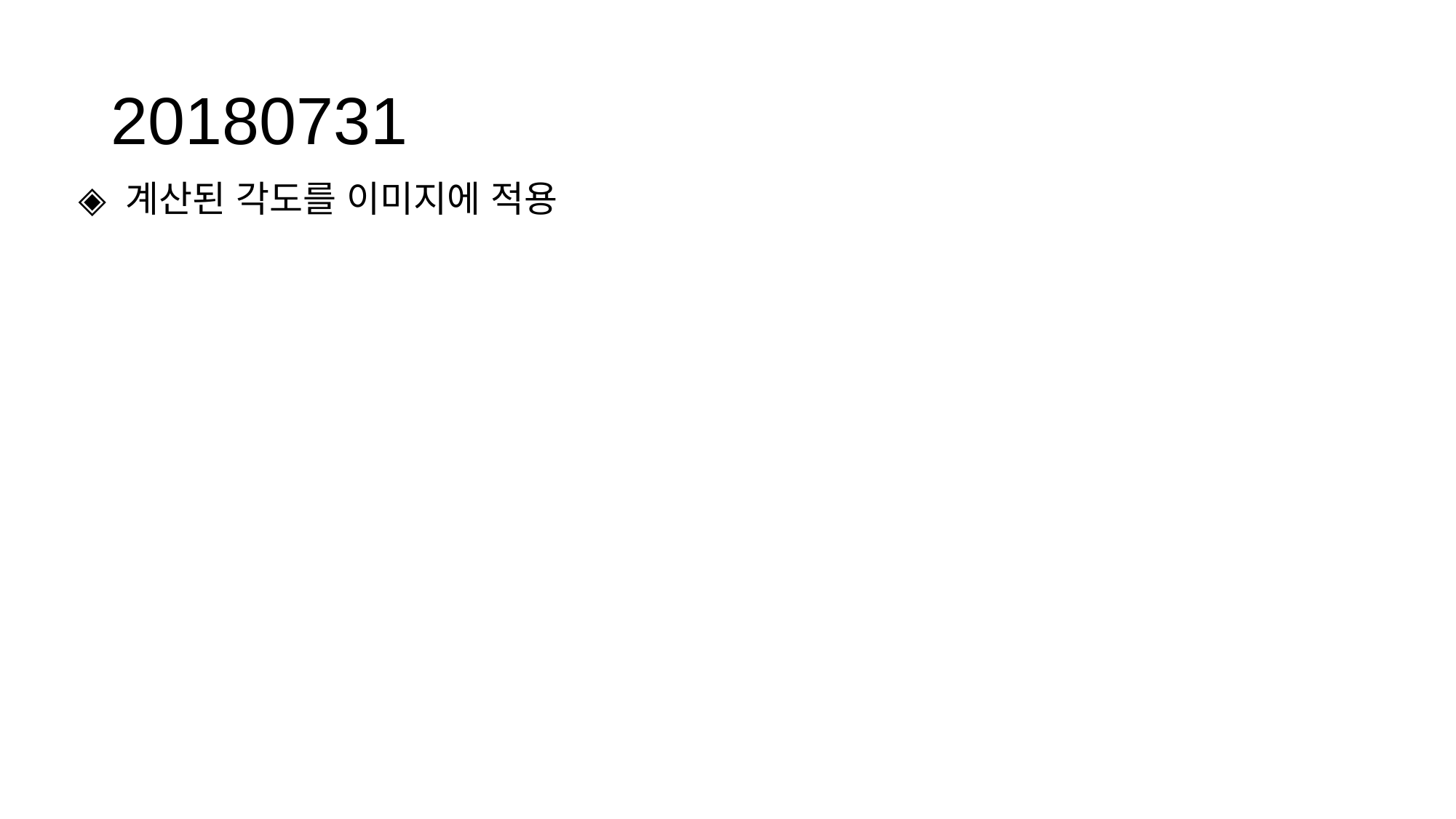

# 20180731
◈ 계산된 각도를 이미지에 적용